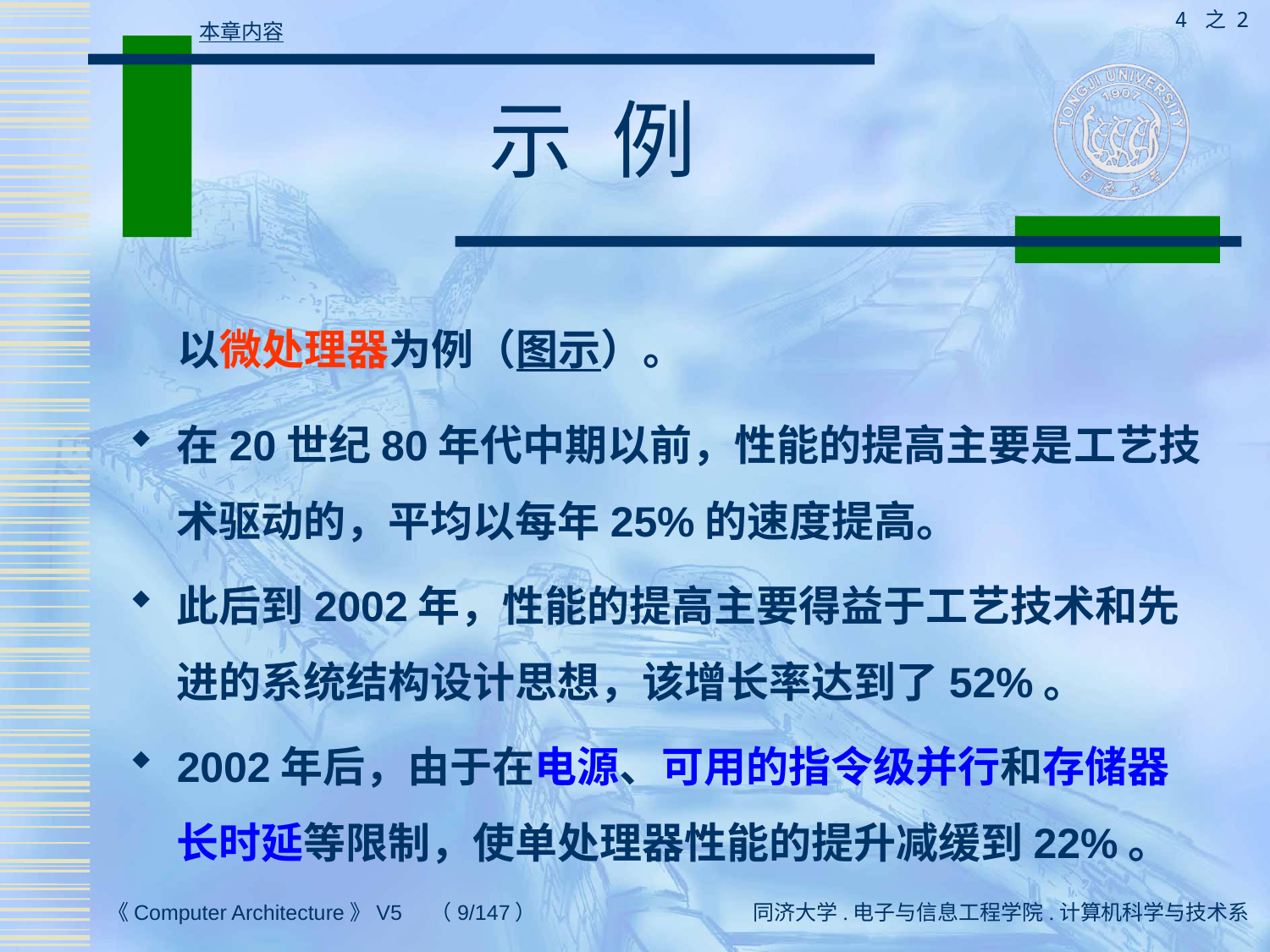

4 之 2
本章内容
# 示  例
    以微处理器为例（图示）。
在20世纪80年代中期以前，性能的提高主要是工艺技术驱动的，平均以每年25%的速度提高。
此后到2002年，性能的提高主要得益于工艺技术和先进的系统结构设计思想，该增长率达到了52%。
2002年后，由于在电源、可用的指令级并行和存储器长时延等限制，使单处理器性能的提升减缓到22%。